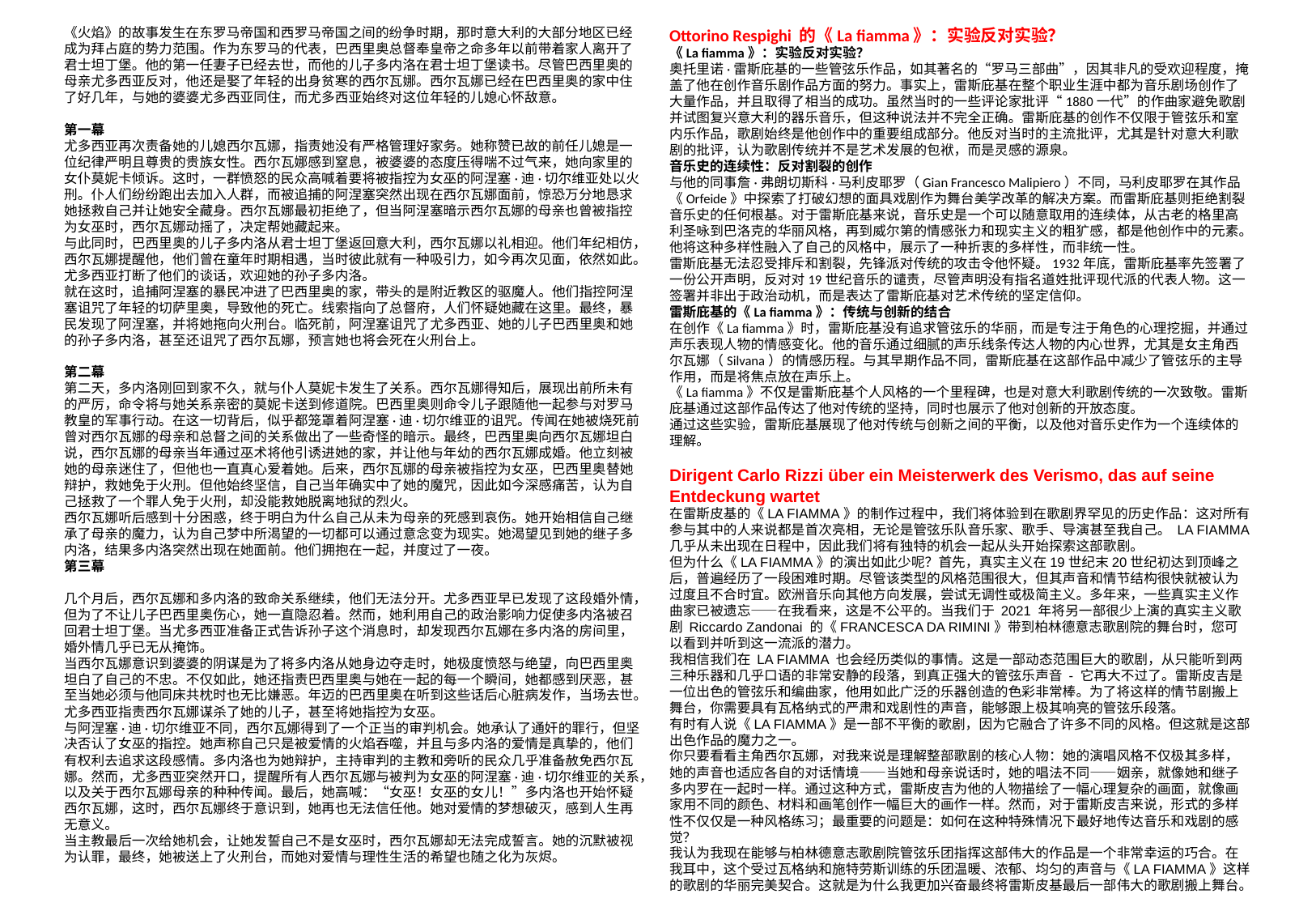

《火焰》的故事发生在东罗马帝国和西罗马帝国之间的纷争时期，那时意大利的大部分地区已经成为拜占庭的势力范围。作为东罗马的代表，巴西里奥总督奉皇帝之命多年以前带着家人离开了君士坦丁堡。他的第一任妻子已经去世，而他的儿子多内洛在君士坦丁堡读书。尽管巴西里奥的母亲尤多西亚反对，他还是娶了年轻的出身贫寒的西尔瓦娜。西尔瓦娜已经在巴西里奥的家中住了好几年，与她的婆婆尤多西亚同住，而尤多西亚始终对这位年轻的儿媳心怀敌意。

第一幕
尤多西亚再次责备她的儿媳西尔瓦娜，指责她没有严格管理好家务。她称赞已故的前任儿媳是一位纪律严明且尊贵的贵族女性。西尔瓦娜感到窒息，被婆婆的态度压得喘不过气来，她向家里的女仆莫妮卡倾诉。这时，一群愤怒的民众高喊着要将被指控为女巫的阿涅塞·迪·切尔维亚处以火刑。仆人们纷纷跑出去加入人群，而被追捕的阿涅塞突然出现在西尔瓦娜面前，惊恐万分地恳求她拯救自己并让她安全藏身。西尔瓦娜最初拒绝了，但当阿涅塞暗示西尔瓦娜的母亲也曾被指控为女巫时，西尔瓦娜动摇了，决定帮她藏起来。
与此同时，巴西里奥的儿子多内洛从君士坦丁堡返回意大利，西尔瓦娜以礼相迎。他们年纪相仿，西尔瓦娜提醒他，他们曾在童年时期相遇，当时彼此就有一种吸引力，如今再次见面，依然如此。尤多西亚打断了他们的谈话，欢迎她的孙子多内洛。
就在这时，追捕阿涅塞的暴民冲进了巴西里奥的家，带头的是附近教区的驱魔人。他们指控阿涅塞诅咒了年轻的切萨里奥，导致他的死亡。线索指向了总督府，人们怀疑她藏在这里。最终，暴民发现了阿涅塞，并将她拖向火刑台。临死前，阿涅塞诅咒了尤多西亚、她的儿子巴西里奥和她的孙子多内洛，甚至还诅咒了西尔瓦娜，预言她也将会死在火刑台上。

第二幕
第二天，多内洛刚回到家不久，就与仆人莫妮卡发生了关系。西尔瓦娜得知后，展现出前所未有的严厉，命令将与她关系亲密的莫妮卡送到修道院。巴西里奥则命令儿子跟随他一起参与对罗马教皇的军事行动。在这一切背后，似乎都笼罩着阿涅塞·迪·切尔维亚的诅咒。传闻在她被烧死前曾对西尔瓦娜的母亲和总督之间的关系做出了一些奇怪的暗示。最终，巴西里奥向西尔瓦娜坦白说，西尔瓦娜的母亲当年通过巫术将他引诱进她的家，并让他与年幼的西尔瓦娜成婚。他立刻被她的母亲迷住了，但他也一直真心爱着她。后来，西尔瓦娜的母亲被指控为女巫，巴西里奥替她辩护，救她免于火刑。但他始终坚信，自己当年确实中了她的魔咒，因此如今深感痛苦，认为自己拯救了一个罪人免于火刑，却没能救她脱离地狱的烈火。
西尔瓦娜听后感到十分困惑，终于明白为什么自己从未为母亲的死感到哀伤。她开始相信自己继承了母亲的魔力，认为自己梦中所渴望的一切都可以通过意念变为现实。她渴望见到她的继子多内洛，结果多内洛突然出现在她面前。他们拥抱在一起，并度过了一夜。
第三幕

几个月后，西尔瓦娜和多内洛的致命关系继续，他们无法分开。尤多西亚早已发现了这段婚外情，但为了不让儿子巴西里奥伤心，她一直隐忍着。然而，她利用自己的政治影响力促使多内洛被召回君士坦丁堡。当尤多西亚准备正式告诉孙子这个消息时，却发现西尔瓦娜在多内洛的房间里，婚外情几乎已无从掩饰。
当西尔瓦娜意识到婆婆的阴谋是为了将多内洛从她身边夺走时，她极度愤怒与绝望，向巴西里奥坦白了自己的不忠。不仅如此，她还指责巴西里奥与她在一起的每一个瞬间，她都感到厌恶，甚至当她必须与他同床共枕时也无比嫌恶。年迈的巴西里奥在听到这些话后心脏病发作，当场去世。尤多西亚指责西尔瓦娜谋杀了她的儿子，甚至将她指控为女巫。
与阿涅塞·迪·切尔维亚不同，西尔瓦娜得到了一个正当的审判机会。她承认了通奸的罪行，但坚决否认了女巫的指控。她声称自己只是被爱情的火焰吞噬，并且与多内洛的爱情是真挚的，他们有权利去追求这段感情。多内洛也为她辩护，主持审判的主教和旁听的民众几乎准备赦免西尔瓦娜。然而，尤多西亚突然开口，提醒所有人西尔瓦娜与被判为女巫的阿涅塞·迪·切尔维亚的关系，以及关于西尔瓦娜母亲的种种传闻。最后，她高喊：“女巫！女巫的女儿！”多内洛也开始怀疑西尔瓦娜，这时，西尔瓦娜终于意识到，她再也无法信任他。她对爱情的梦想破灭，感到人生再无意义。
当主教最后一次给她机会，让她发誓自己不是女巫时，西尔瓦娜却无法完成誓言。她的沉默被视为认罪，最终，她被送上了火刑台，而她对爱情与理性生活的希望也随之化为灰烬。

Ottorino Respighi 的《La fiamma》：实验反对实验？
《La fiamma》：实验反对实验？
奥托里诺·雷斯庇基的一些管弦乐作品，如其著名的“罗马三部曲”，因其非凡的受欢迎程度，掩盖了他在创作音乐剧作品方面的努力。事实上，雷斯庇基在整个职业生涯中都为音乐剧场创作了大量作品，并且取得了相当的成功。虽然当时的一些评论家批评“1880一代”的作曲家避免歌剧并试图复兴意大利的器乐音乐，但这种说法并不完全正确。雷斯庇基的创作不仅限于管弦乐和室内乐作品，歌剧始终是他创作中的重要组成部分。他反对当时的主流批评，尤其是针对意大利歌剧的批评，认为歌剧传统并不是艺术发展的包袱，而是灵感的源泉。
音乐史的连续性：反对割裂的创作
与他的同事詹·弗朗切斯科·马利皮耶罗（Gian Francesco Malipiero）不同，马利皮耶罗在其作品《Orfeide》中探索了打破幻想的面具戏剧作为舞台美学改革的解决方案。而雷斯庇基则拒绝割裂音乐史的任何根基。对于雷斯庇基来说，音乐史是一个可以随意取用的连续体，从古老的格里高利圣咏到巴洛克的华丽风格，再到威尔第的情感张力和现实主义的粗犷感，都是他创作中的元素。他将这种多样性融入了自己的风格中，展示了一种折衷的多样性，而非统一性。
雷斯庇基无法忍受排斥和割裂，先锋派对传统的攻击令他怀疑。1932年底，雷斯庇基率先签署了一份公开声明，反对对19世纪音乐的谴责，尽管声明没有指名道姓批评现代派的代表人物。这一签署并非出于政治动机，而是表达了雷斯庇基对艺术传统的坚定信仰。
雷斯庇基的《La fiamma》：传统与创新的结合
在创作《La fiamma》时，雷斯庇基没有追求管弦乐的华丽，而是专注于角色的心理挖掘，并通过声乐表现人物的情感变化。他的音乐通过细腻的声乐线条传达人物的内心世界，尤其是女主角西尔瓦娜（Silvana）的情感历程。与其早期作品不同，雷斯庇基在这部作品中减少了管弦乐的主导作用，而是将焦点放在声乐上。
《La fiamma》不仅是雷斯庇基个人风格的一个里程碑，也是对意大利歌剧传统的一次致敬。雷斯庇基通过这部作品传达了他对传统的坚持，同时也展示了他对创新的开放态度。
通过这些实验，雷斯庇基展现了他对传统与创新之间的平衡，以及他对音乐史作为一个连续体的理解。

Dirigent Carlo Rizzi über ein Meisterwerk des Verismo, das auf seine Entdeckung wartet
在雷斯皮基的《LA FIAMMA》的制作过程中，我们将体验到在歌剧界罕见的历史作品：这对所有参与其中的人来说都是首次亮相，无论是管弦乐队音乐家、歌手、导演甚至我自己。 LA FIAMMA 几乎从未出现在日程中，因此我们将有独特的机会一起从头开始探索这部歌剧。
但为什么《LA FIAMMA》的演出如此少呢？首先，真实主义在19世纪末20世纪初达到顶峰之后，普遍经历了一段困难时期。尽管该类型的风格范围很大，但其声音和情节结构很快就被认为过度且不合时宜。欧洲音乐向其他方向发展，尝试无调性或极简主义。多年来，一些真实主义作曲家已被遗忘——在我看来，这是不公平的。当我们于 2021 年将另一部很少上演的真实主义歌剧 Riccardo Zandonai 的《FRANCESCA DA RIMINI》带到柏林德意志歌剧院的舞台时，您可以看到并听到这一流派的潜力。
我相信我们在 LA FIAMMA 也会经历类似的事情。这是一部动态范围巨大的歌剧，从只能听到两三种乐器和几乎口语的非常安静的段落，到真正强大的管弦乐声音 - 它再大不过了。雷斯皮吉是一位出色的管弦乐和编曲家，他用如此广泛的乐器创造的色彩非常棒。为了将这样的情节剧搬上舞台，你需要具有瓦格纳式的严肃和戏剧性的声音，能够跟上极其响亮的管弦乐段落。
有时有人说《LA FIAMMA》是一部不平衡的歌剧，因为它融合了许多不同的风格。但这就是这部出色作品的魔力之一。
你只要看看主角西尔瓦娜，对我来说是理解整部歌剧的核心人物：她的演唱风格不仅极其多样，她的声音也适应各自的对话情境——当她和母亲说话时，她的唱法不同——姻亲，就像她和继子多内罗在一起时一样。通过这种方式，雷斯皮吉为他的人物描绘了一幅心理复杂的画面，就像画家用不同的颜色、材料和画笔创作一幅巨大的画作一样。然而，对于雷斯皮吉来说，形式的多样性不仅仅是一种风格练习；最重要的问题是：如何在这种特殊情况下最好地传达音乐和戏剧的感觉？
我认为我现在能够与柏林德意志歌剧院管弦乐团指挥这部伟大的作品是一个非常幸运的巧合。在我耳中，这个受过瓦格纳和施特劳斯训练的乐团温暖、浓郁、均匀的声音与《LA FIAMMA》这样的歌剧的华丽完美契合。这就是为什么我更加兴奋最终将雷斯皮基最后一部伟大的歌剧搬上舞台。